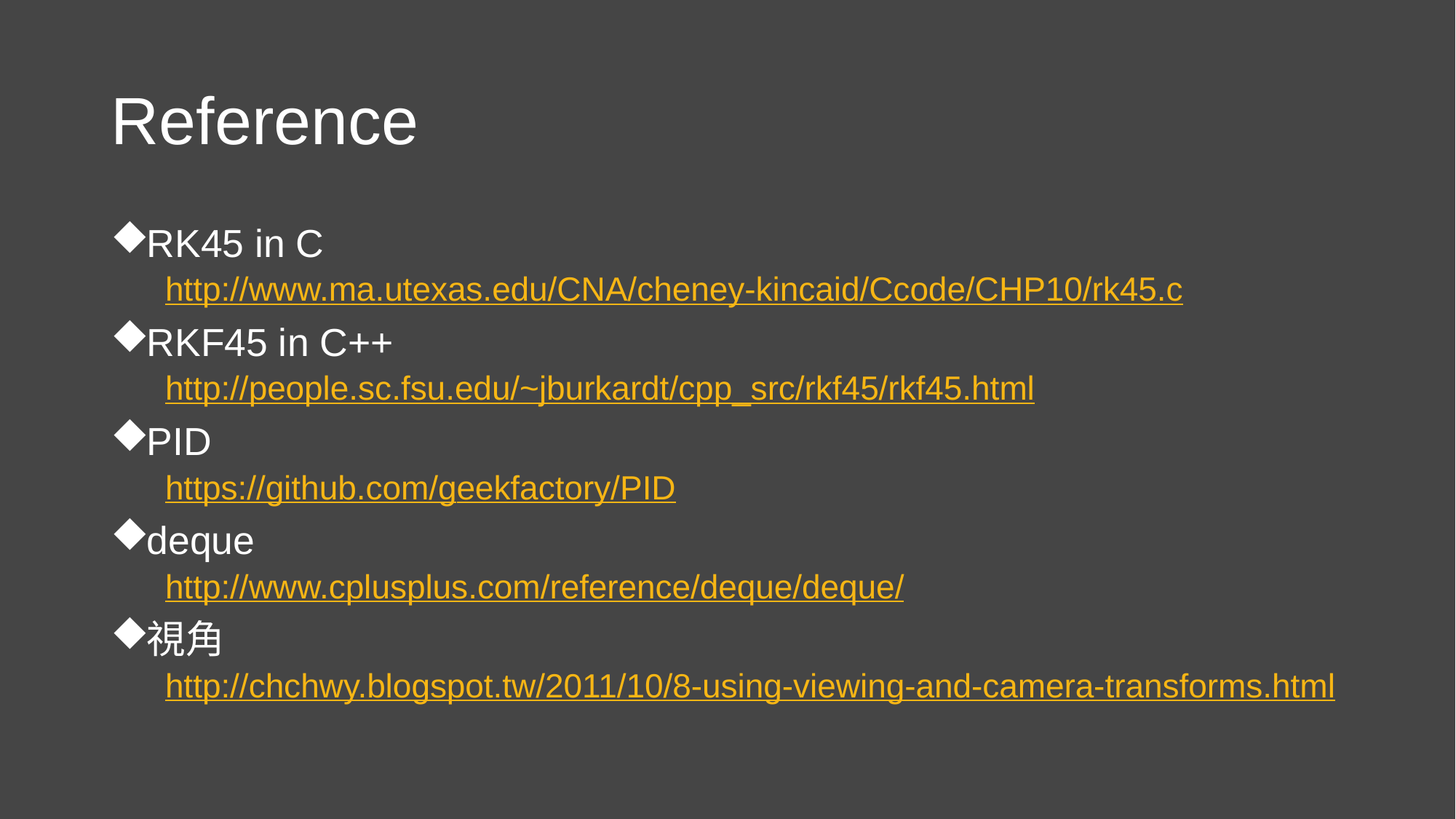

# Reference
RK45 in C
http://www.ma.utexas.edu/CNA/cheney-kincaid/Ccode/CHP10/rk45.c
RKF45 in C++
http://people.sc.fsu.edu/~jburkardt/cpp_src/rkf45/rkf45.html
PID
https://github.com/geekfactory/PID
deque
http://www.cplusplus.com/reference/deque/deque/
視角
http://chchwy.blogspot.tw/2011/10/8-using-viewing-and-camera-transforms.html